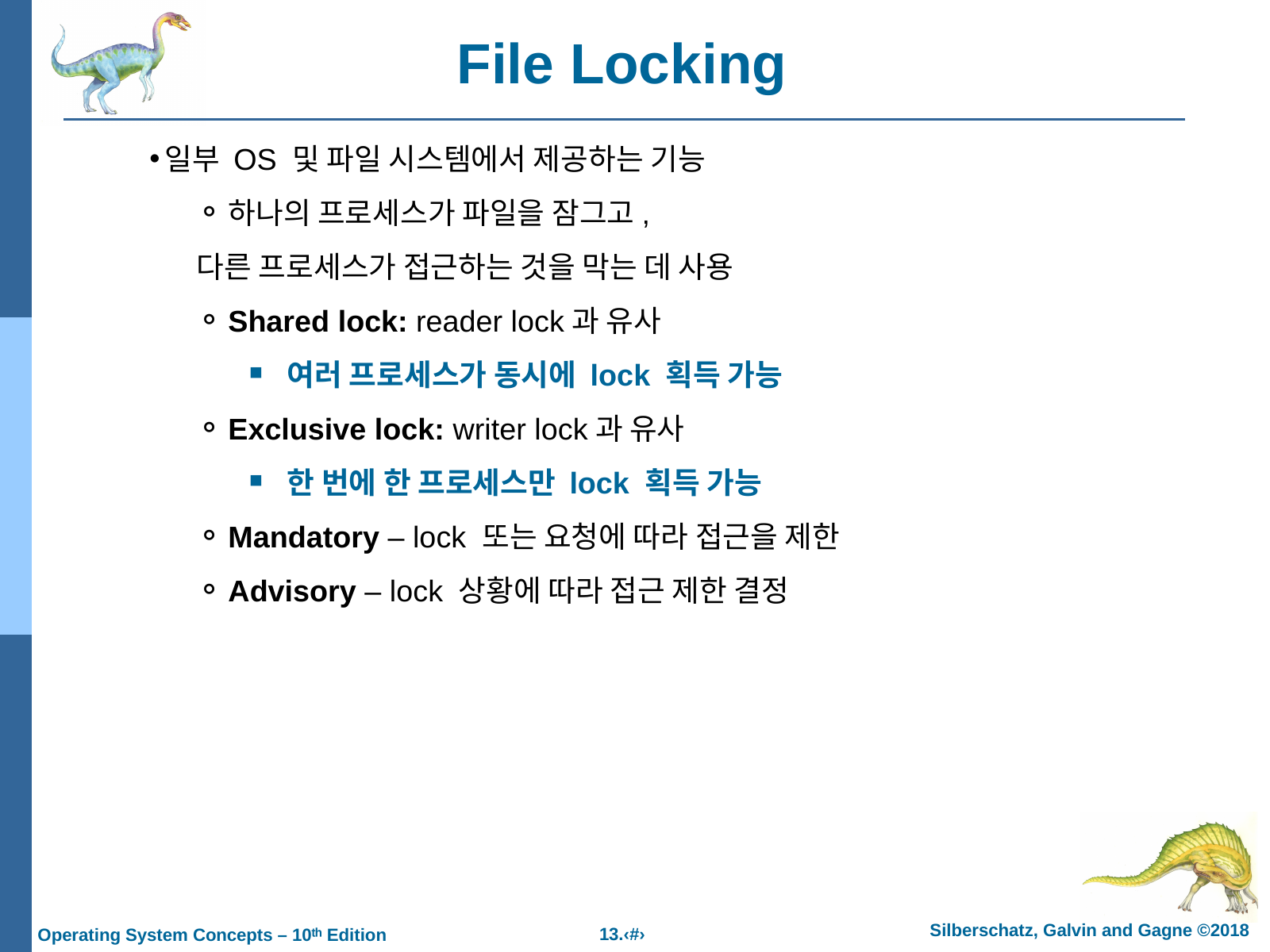

File Locking

일부 OS 및 파일 시스템에서 제공하는 기능
하나의 프로세스가 파일을 잠그고,
다른 프로세스가 접근하는 것을 막는 데 사용
Shared lock: reader lock과 유사
여러 프로세스가 동시에 lock 획득 가능
Exclusive lock: writer lock과 유사
한 번에 한 프로세스만 lock 획득 가능
Mandatory – lock 또는 요청에 따라 접근을 제한
Advisory – lock 상황에 따라 접근 제한 결정

Silberschatz, Galvin and Gagne ©2018
13.‹#›
Operating System Concepts – 10ᵗʰ Edition